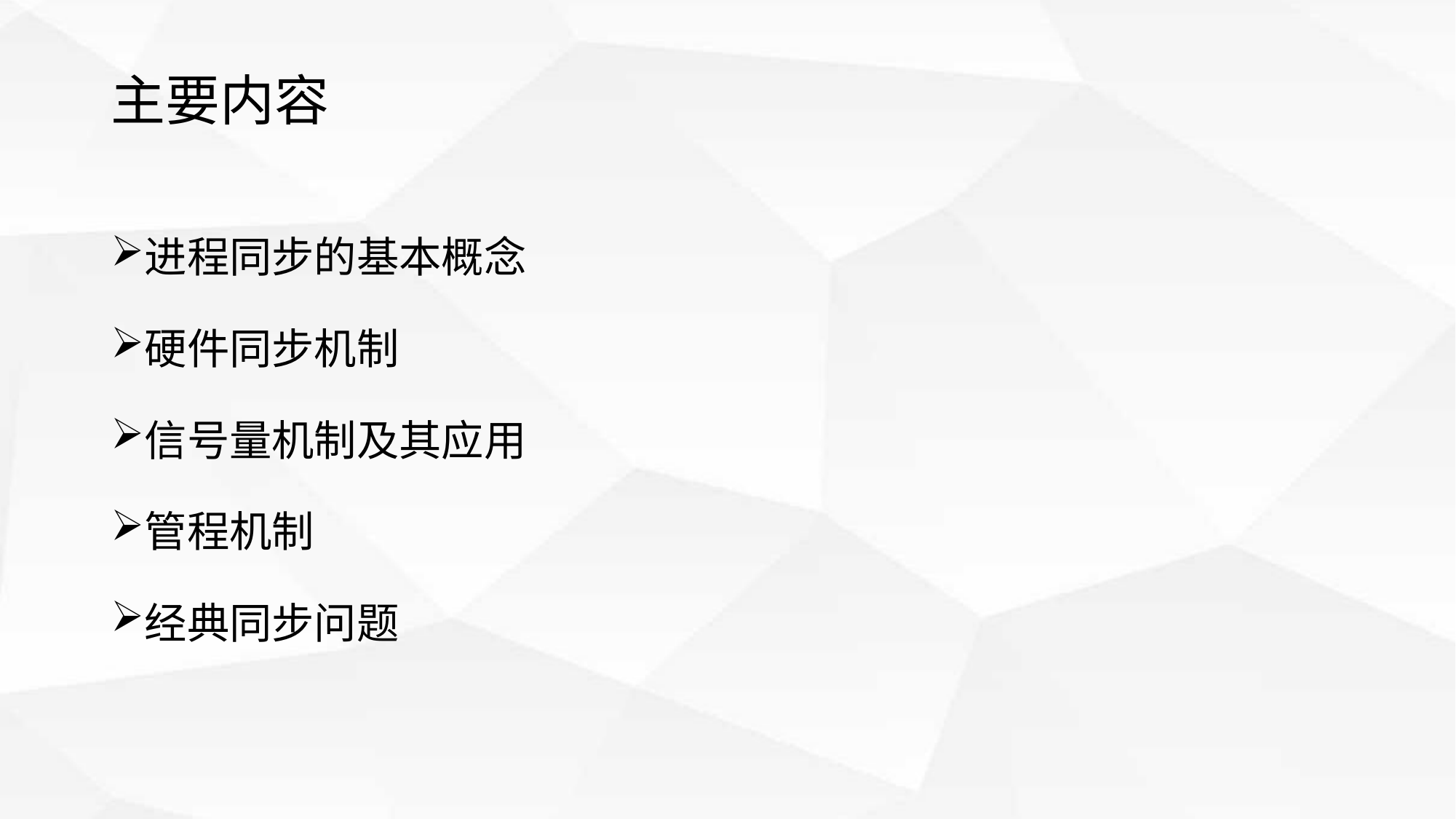

# 主要内容
进程同步的基本概念
硬件同步机制
信号量机制及其应用
管程机制
经典同步问题